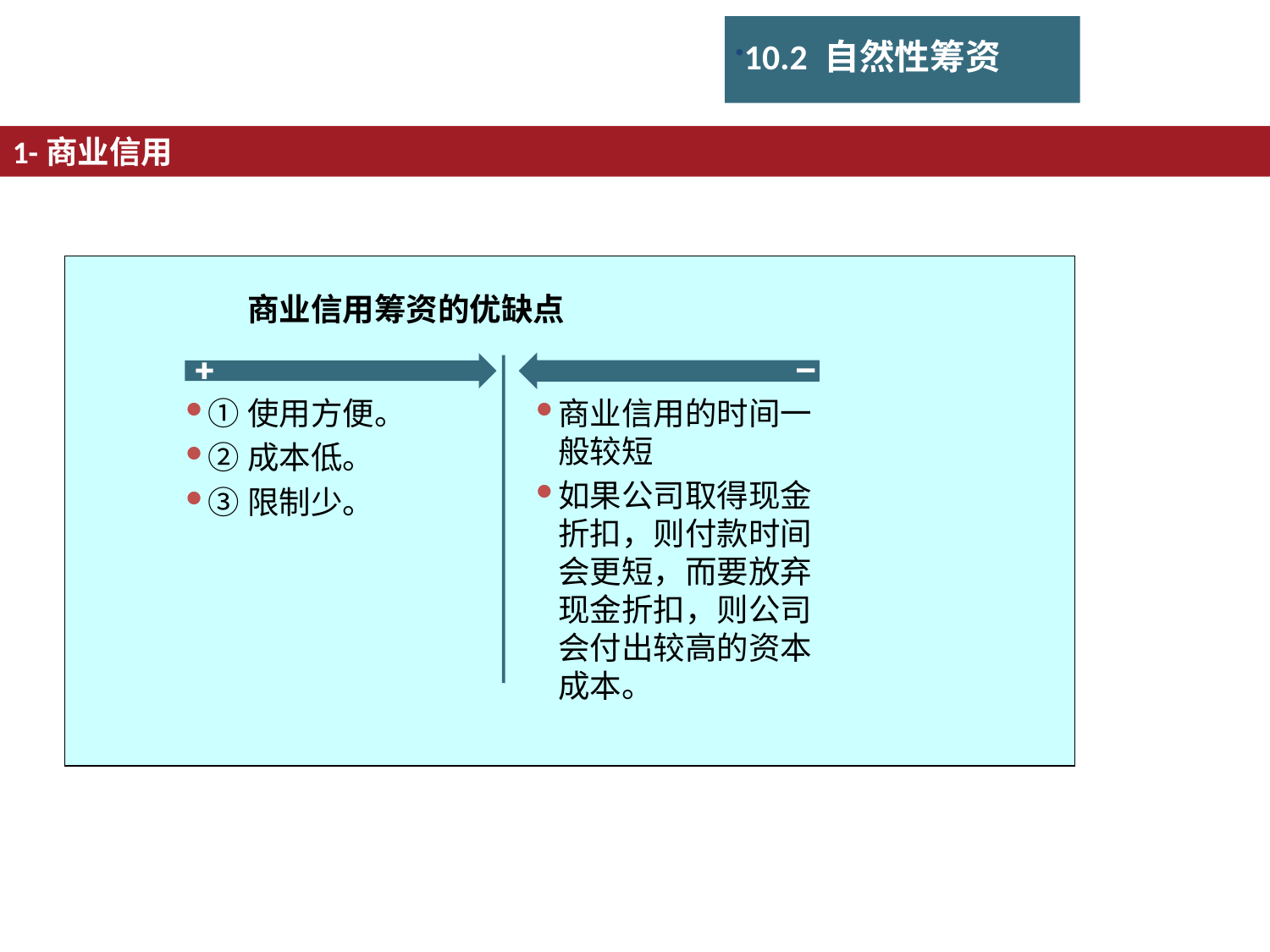

10.2 自然性筹资
1-商业信用

商业信用筹资的优缺点

①使用方便。
②成本低。
③限制少。
商业信用的时间一般较短
如果公司取得现金折扣，则付款时间会更短，而要放弃现金折扣，则公司会付出较高的资本成本。